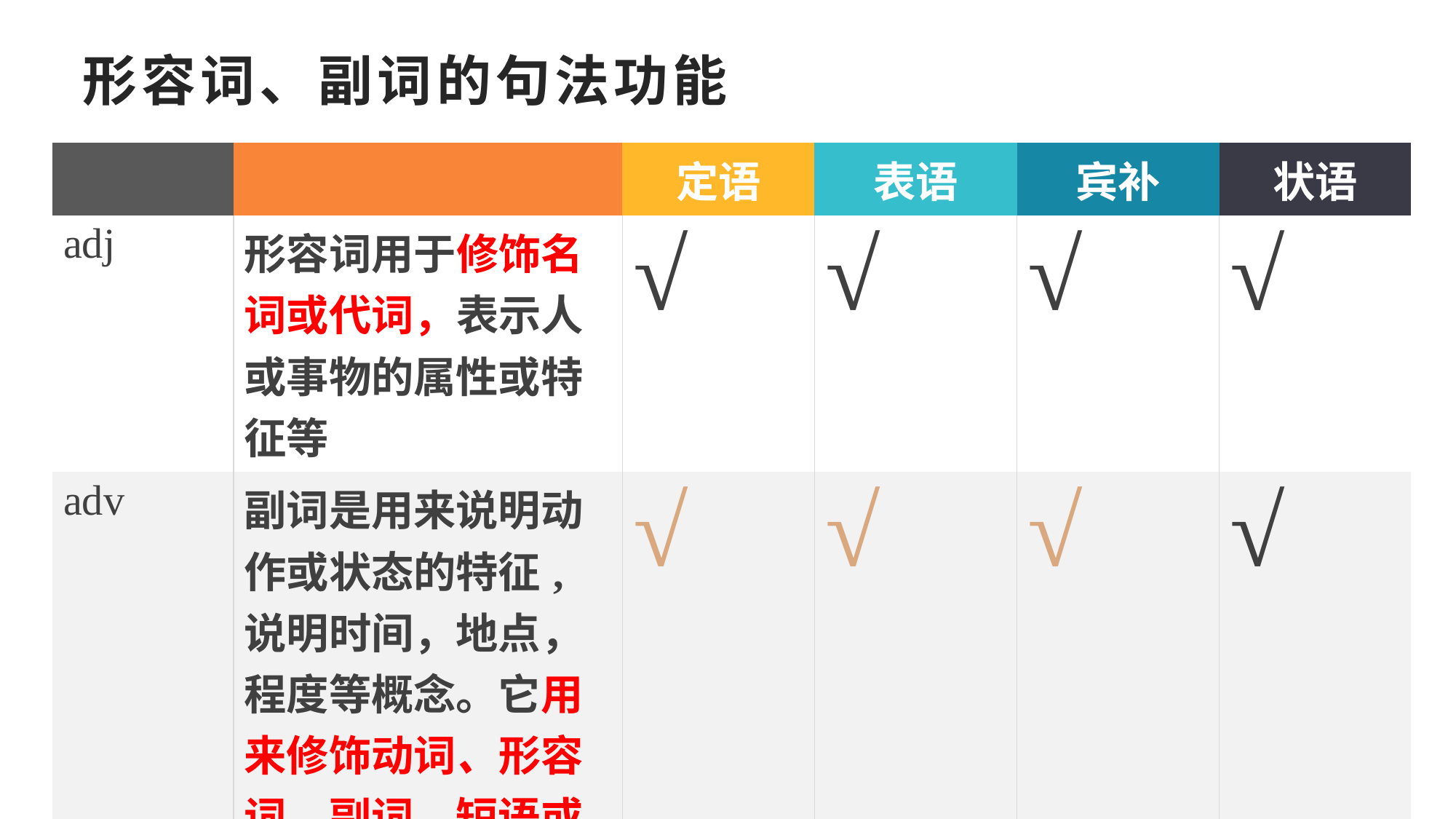

形容词、副词的句法功能
|  |  | 定语 | 表语 | 宾补 | 状语 |
| --- | --- | --- | --- | --- | --- |
| adj | 形容词用于修饰名词或代词，表示人或事物的属性或特征等 | √ | √ | √ | √ |
| adv | 副词是用来说明动作或状态的特征,说明时间，地点，程度等概念。它用来修饰动词、形容词、副词、短语或句子。 | √ | √ | √ | √ |